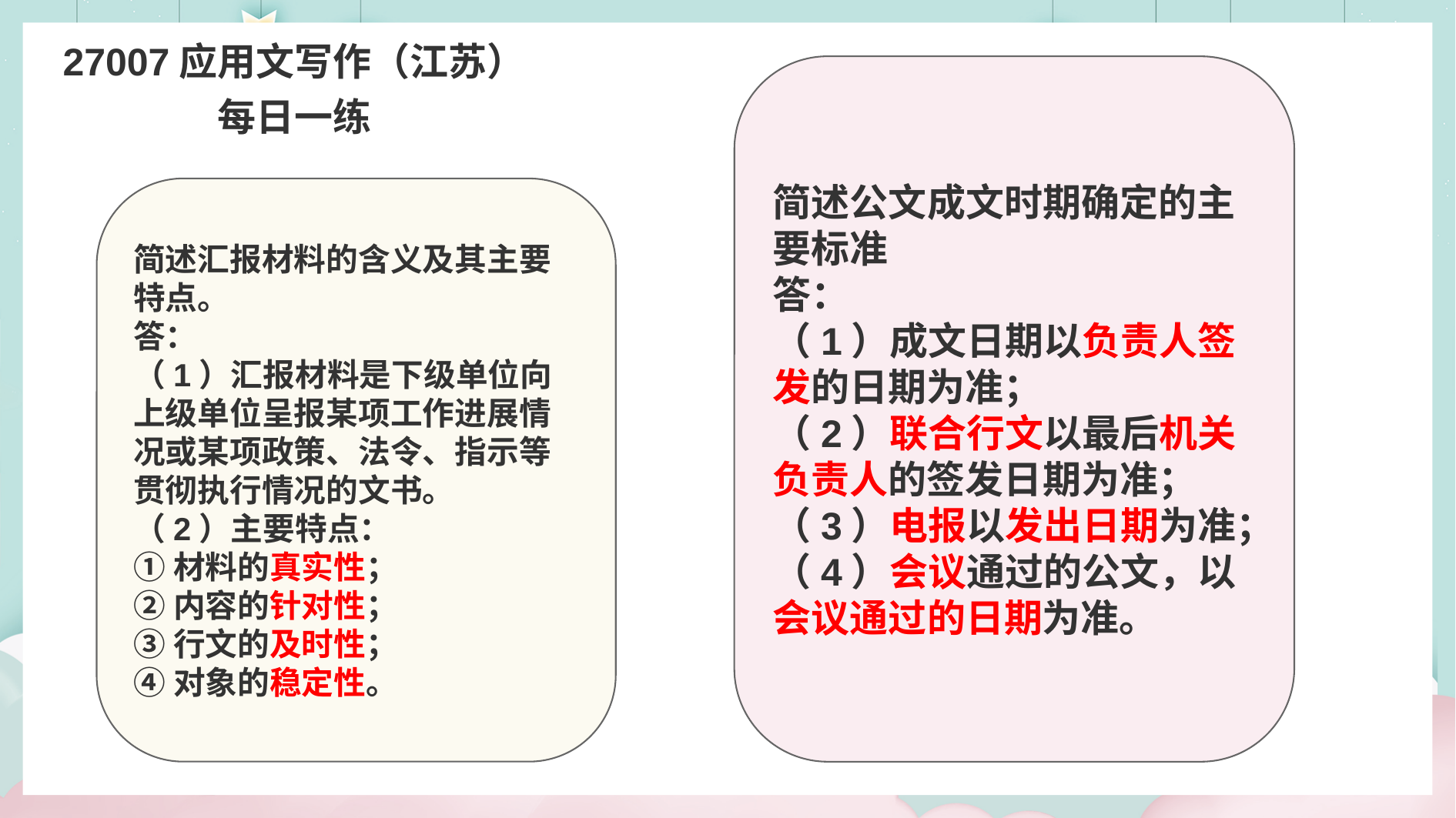

27007应用文写作（江苏）
每日一练
简述公文成文时期确定的主要标准
答：
（1）成文日期以负责人签发的日期为准；
（2）联合行文以最后机关负责人的签发日期为准；
（3）电报以发出日期为准；
（4）会议通过的公文，以会议通过的日期为准。
简述汇报材料的含义及其主要特点。
答：
（1）汇报材料是下级单位向上级单位呈报某项工作进展情况或某项政策、法令、指示等贯彻执行情况的文书。
（2）主要特点：
①材料的真实性；
②内容的针对性；
③行文的及时性；
④对象的稳定性。